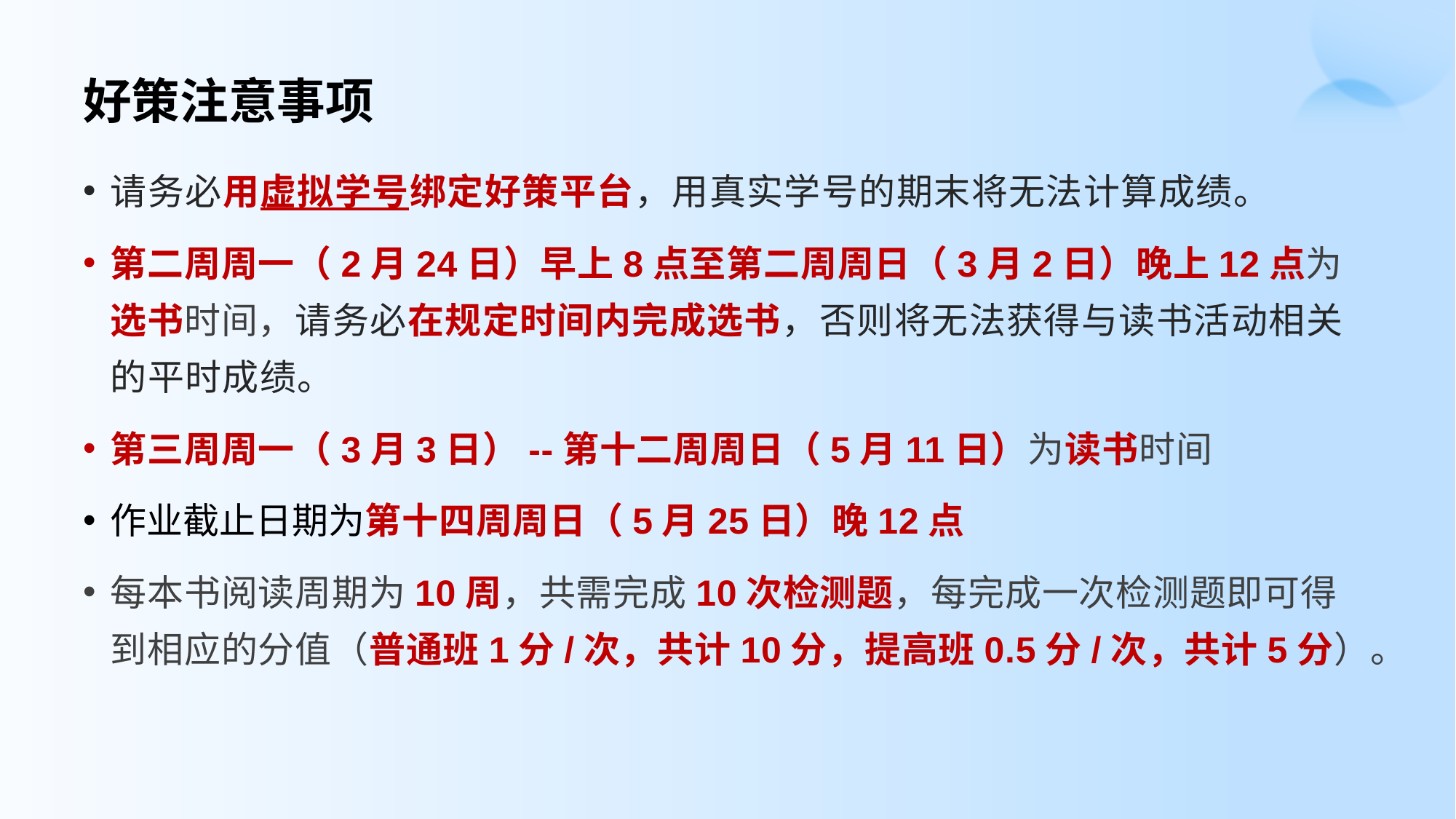

# 好策注意事项
请务必用虚拟学号绑定好策平台，用真实学号的期末将无法计算成绩。
第二周周一（2月24日）早上8点至第二周周日（3月2日）晚上12点为选书时间，请务必在规定时间内完成选书，否则将无法获得与读书活动相关的平时成绩。
第三周周一（3月3日）--第十二周周日（5月11日）为读书时间
作业截止日期为第十四周周日（5月25日）晚12点
每本书阅读周期为10周，共需完成10次检测题，每完成一次检测题即可得到相应的分值（普通班1分/次，共计10分，提高班0.5分/次，共计5分）。